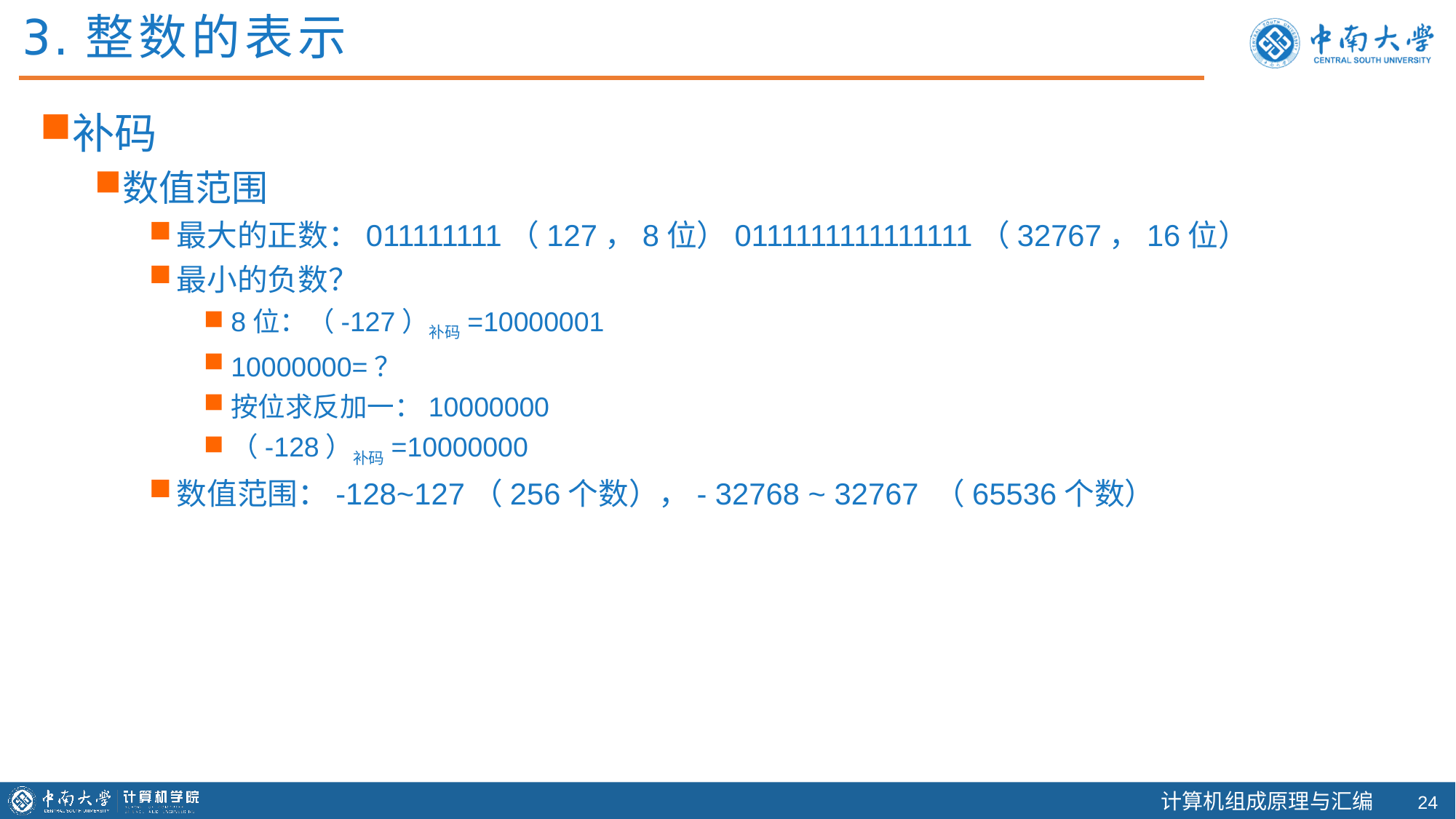

3.整数的表示
补码
数值范围
最大的正数：011111111（127，8位）0111111111111111（32767，16位）
最小的负数？
8位：（-127）补码=10000001
10000000=？
按位求反加一：10000000
（-128）补码=10000000
数值范围：-128~127（256个数），- 32768 ~ 32767 （65536个数）

24